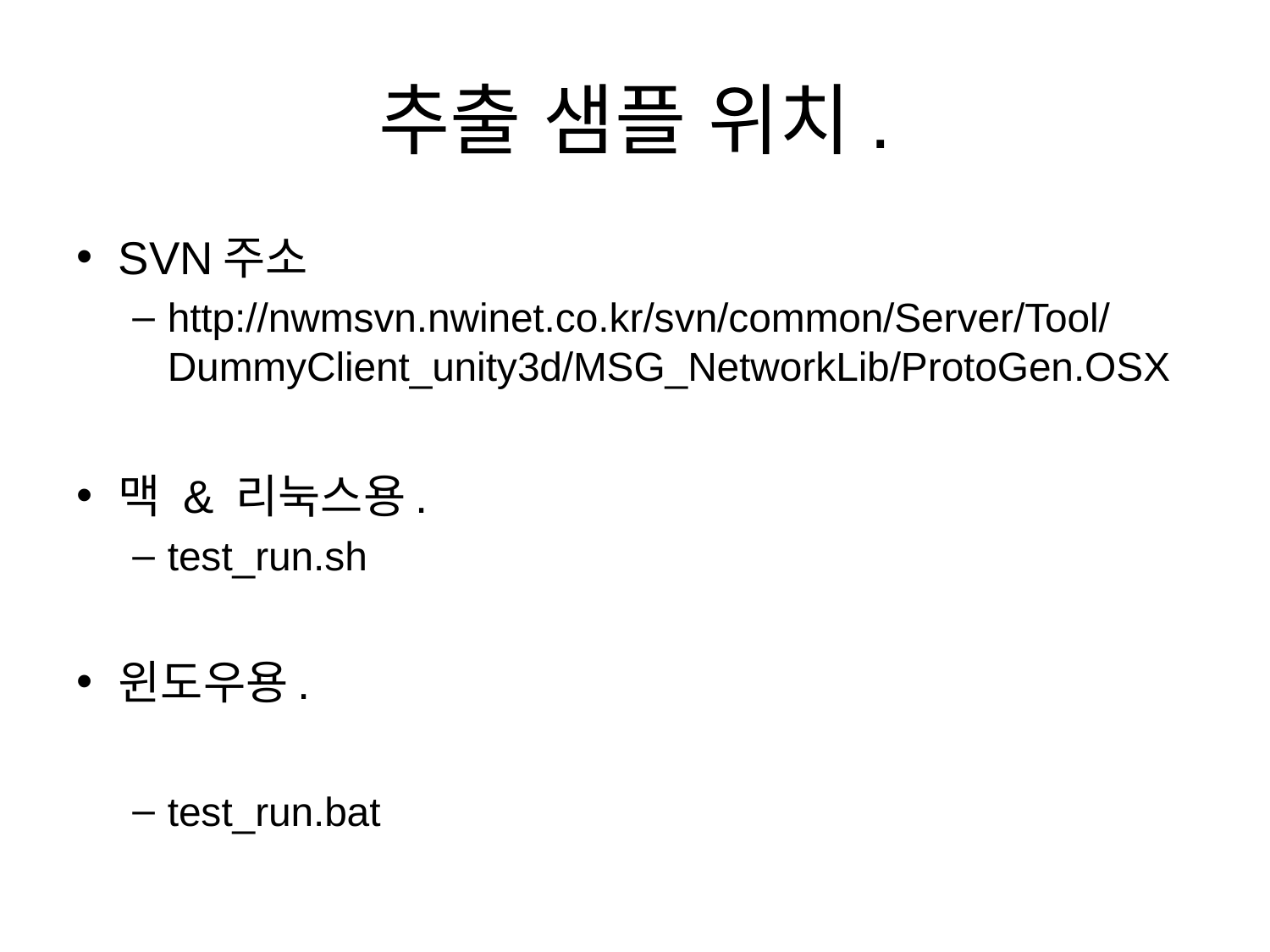

# 추출 샘플 위치.
SVN주소
http://nwmsvn.nwinet.co.kr/svn/common/Server/Tool/DummyClient_unity3d/MSG_NetworkLib/ProtoGen.OSX

맥 & 리눅스용.
test_run.sh

윈도우용.

test_run.bat